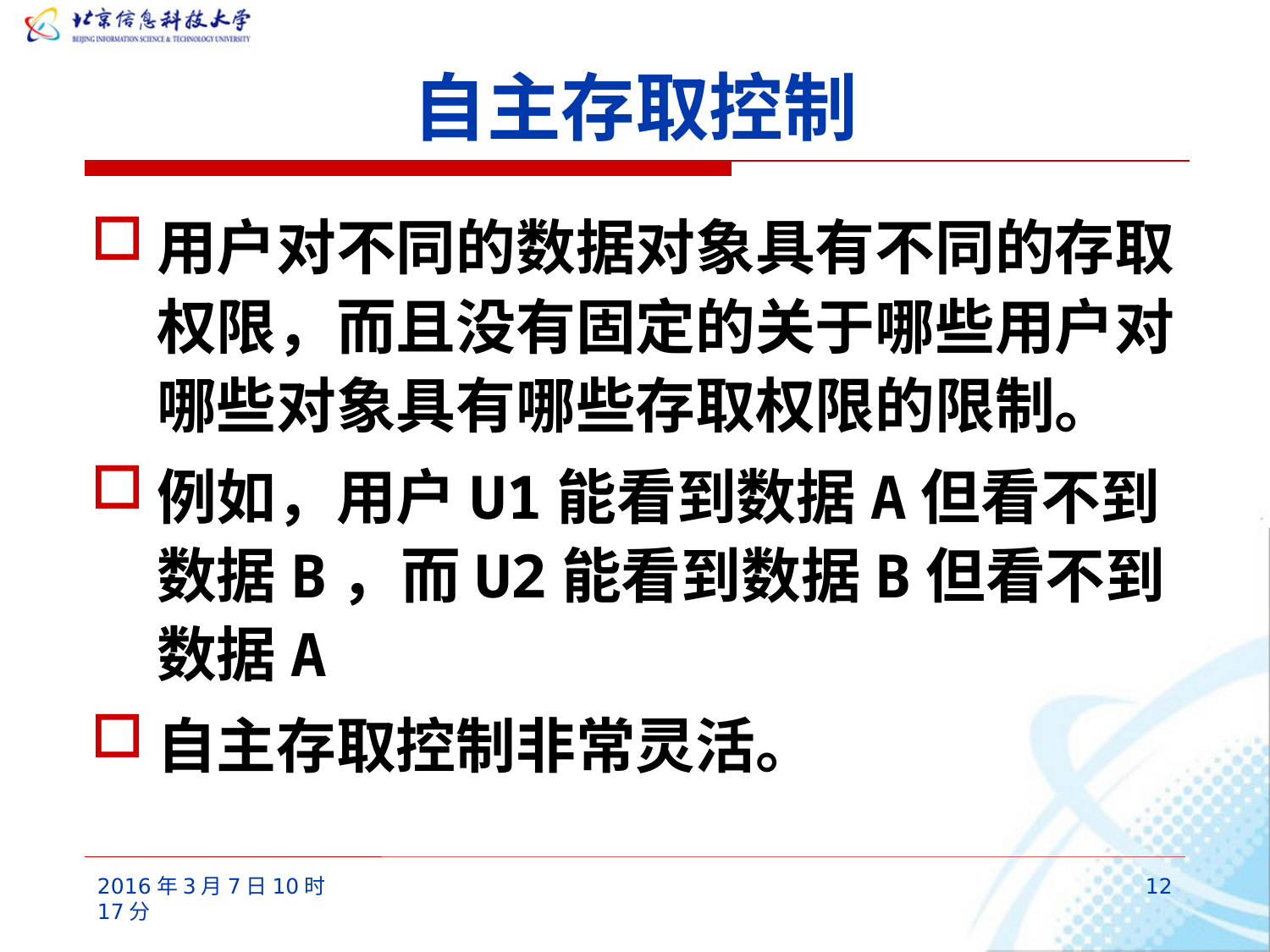

# 自主存取控制
用户对不同的数据对象具有不同的存取权限，而且没有固定的关于哪些用户对哪些对象具有哪些存取权限的限制。
例如，用户U1能看到数据A但看不到数据B，而U2能看到数据B但看不到数据A
自主存取控制非常灵活。

2016年3月7日10时17分
12